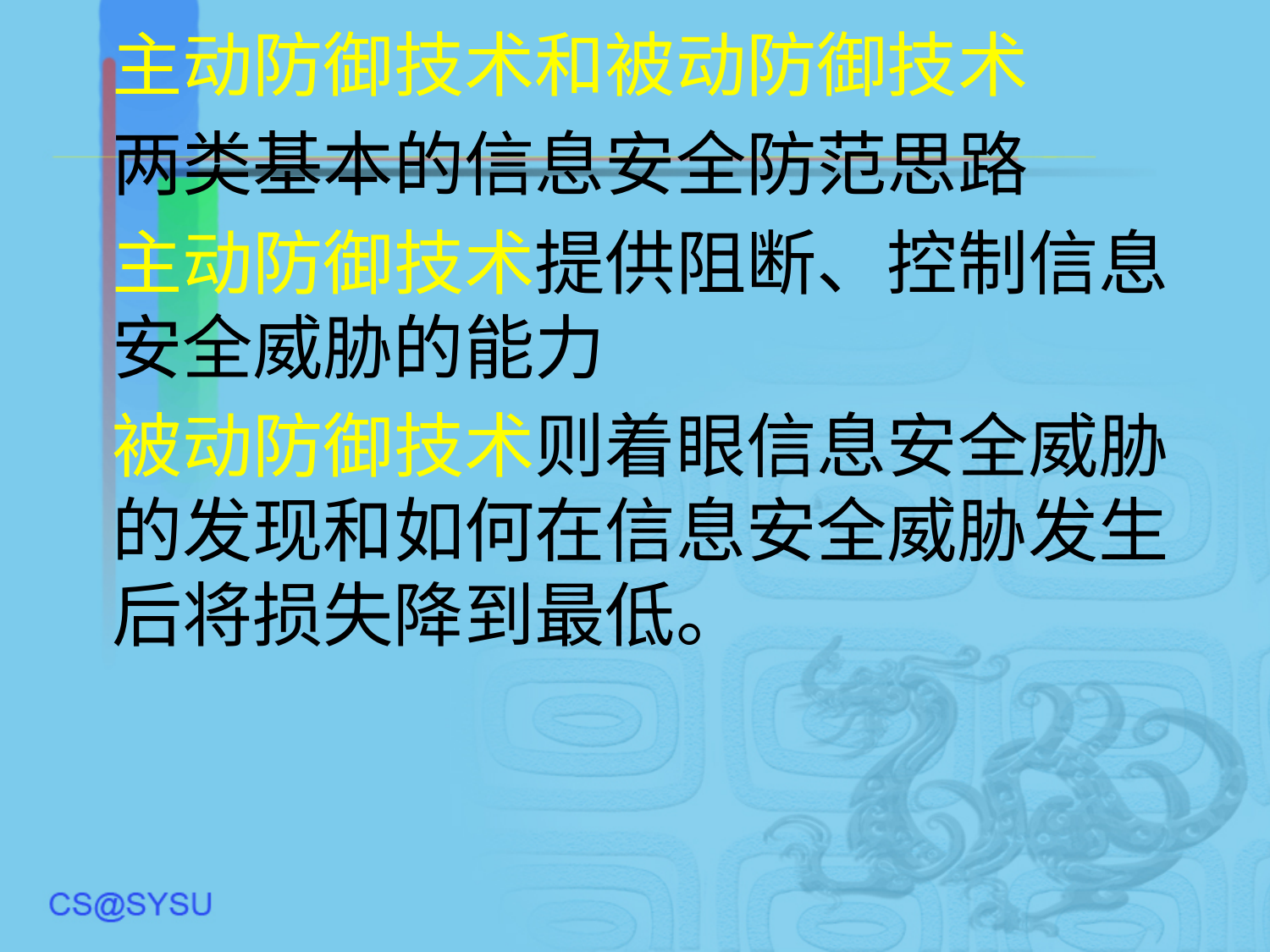

主动防御技术和被动防御技术
两类基本的信息安全防范思路
主动防御技术提供阻断、控制信息安全威胁的能力
被动防御技术则着眼信息安全威胁的发现和如何在信息安全威胁发生后将损失降到最低。

20